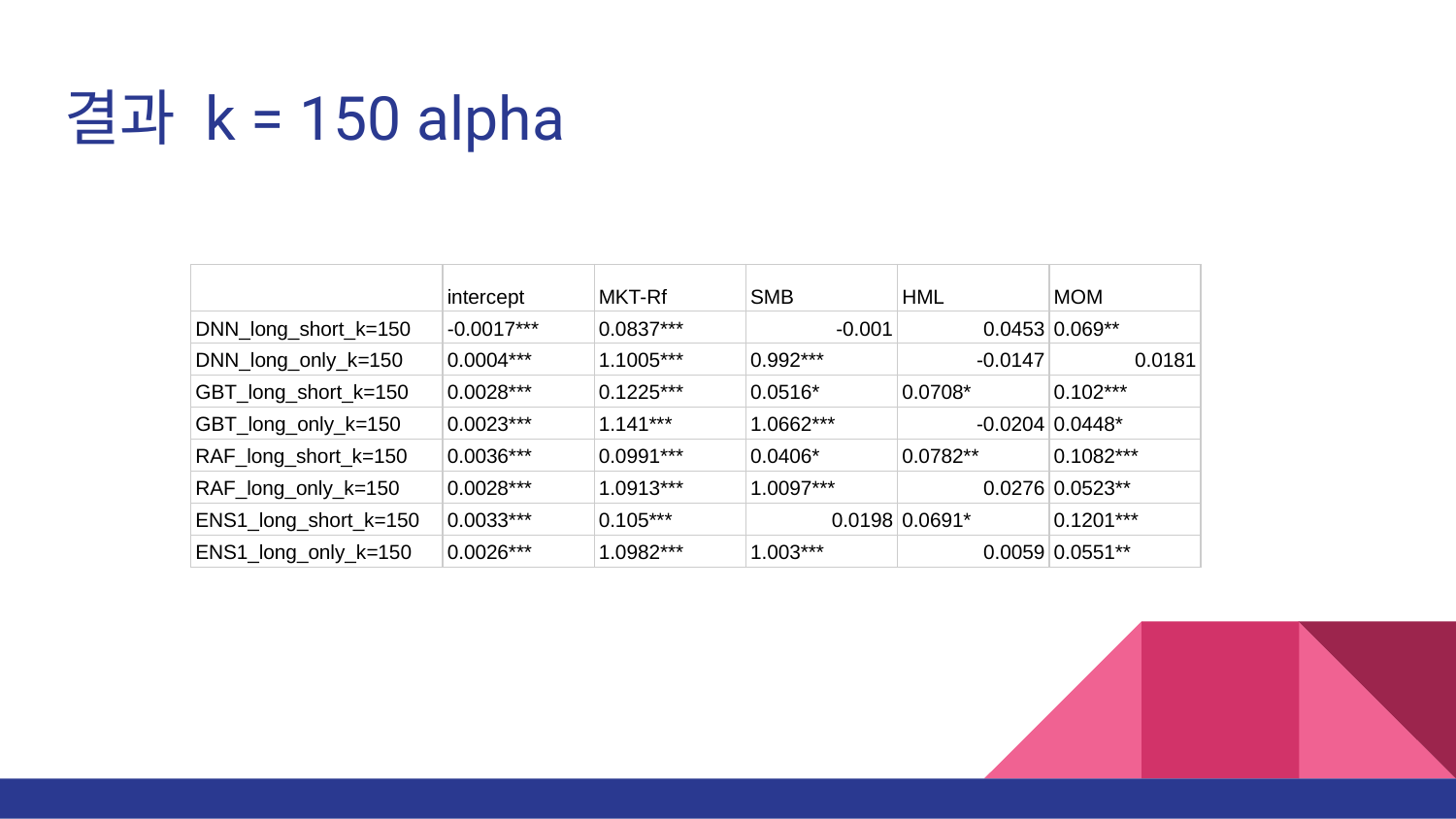

# 결과 k = 150 alpha
|  | intercept | MKT-Rf | SMB | HML | MOM |
| --- | --- | --- | --- | --- | --- |
| DNN\_long\_short\_k=150 | -0.0017\*\*\* | 0.0837\*\*\* | -0.001 | 0.0453 | 0.069\*\* |
| DNN\_long\_only\_k=150 | 0.0004\*\*\* | 1.1005\*\*\* | 0.992\*\*\* | -0.0147 | 0.0181 |
| GBT\_long\_short\_k=150 | 0.0028\*\*\* | 0.1225\*\*\* | 0.0516\* | 0.0708\* | 0.102\*\*\* |
| GBT\_long\_only\_k=150 | 0.0023\*\*\* | 1.141\*\*\* | 1.0662\*\*\* | -0.0204 | 0.0448\* |
| RAF\_long\_short\_k=150 | 0.0036\*\*\* | 0.0991\*\*\* | 0.0406\* | 0.0782\*\* | 0.1082\*\*\* |
| RAF\_long\_only\_k=150 | 0.0028\*\*\* | 1.0913\*\*\* | 1.0097\*\*\* | 0.0276 | 0.0523\*\* |
| ENS1\_long\_short\_k=150 | 0.0033\*\*\* | 0.105\*\*\* | 0.0198 | 0.0691\* | 0.1201\*\*\* |
| ENS1\_long\_only\_k=150 | 0.0026\*\*\* | 1.0982\*\*\* | 1.003\*\*\* | 0.0059 | 0.0551\*\* |